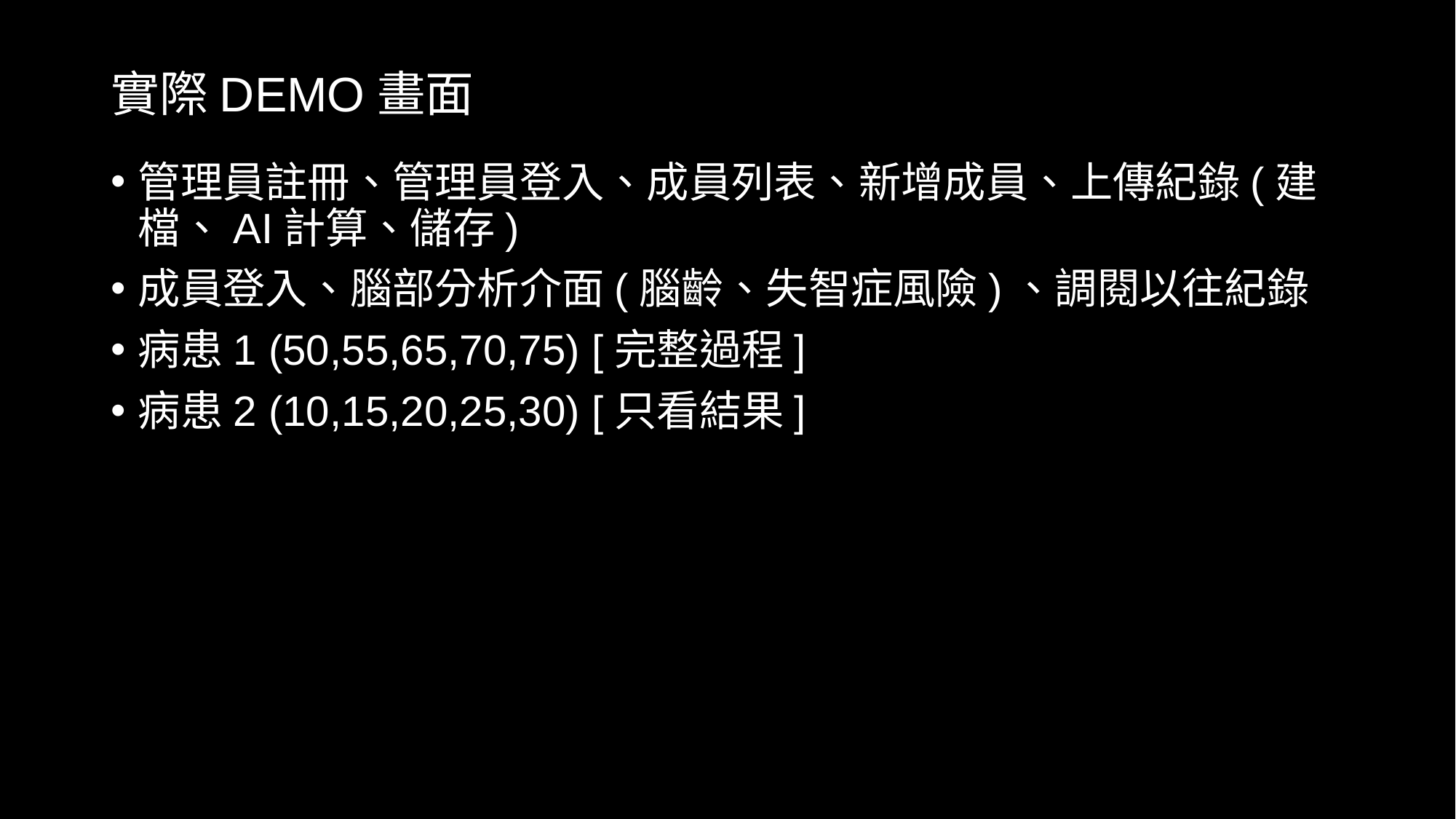

# 實際DEMO畫面
管理員註冊、管理員登入、成員列表、新增成員、上傳紀錄(建檔、AI計算、儲存)
成員登入、腦部分析介面(腦齡、失智症風險)、調閱以往紀錄
病患1 (50,55,65,70,75) [完整過程]
病患2 (10,15,20,25,30) [只看結果]